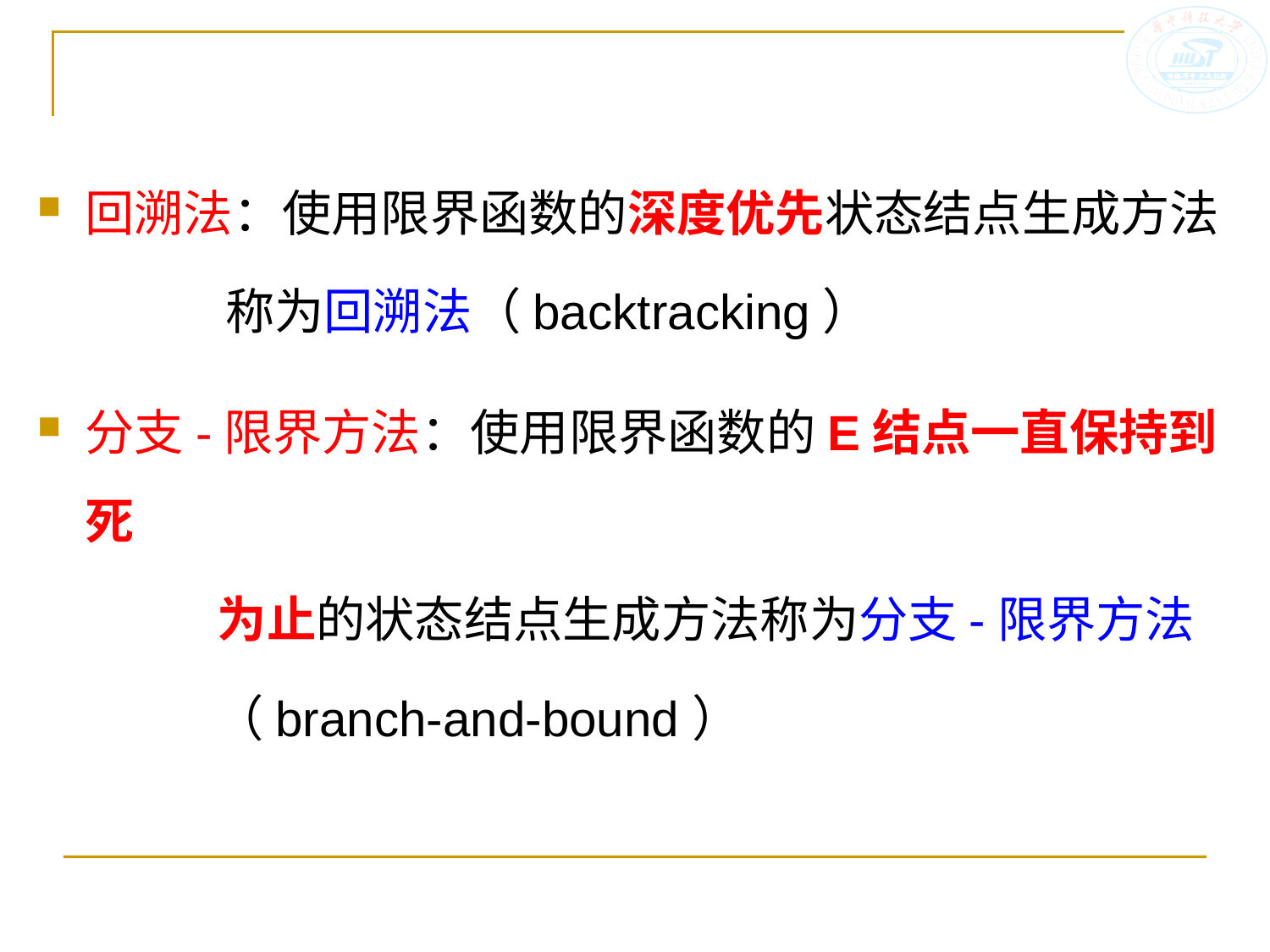

回溯法：使用限界函数的深度优先状态结点生成方法
                称为回溯法（backtracking）
分支-限界方法：使用限界函数的E结点一直保持到死
               为止的状态结点生成方法称为分支-限界方法
               （branch-and-bound）